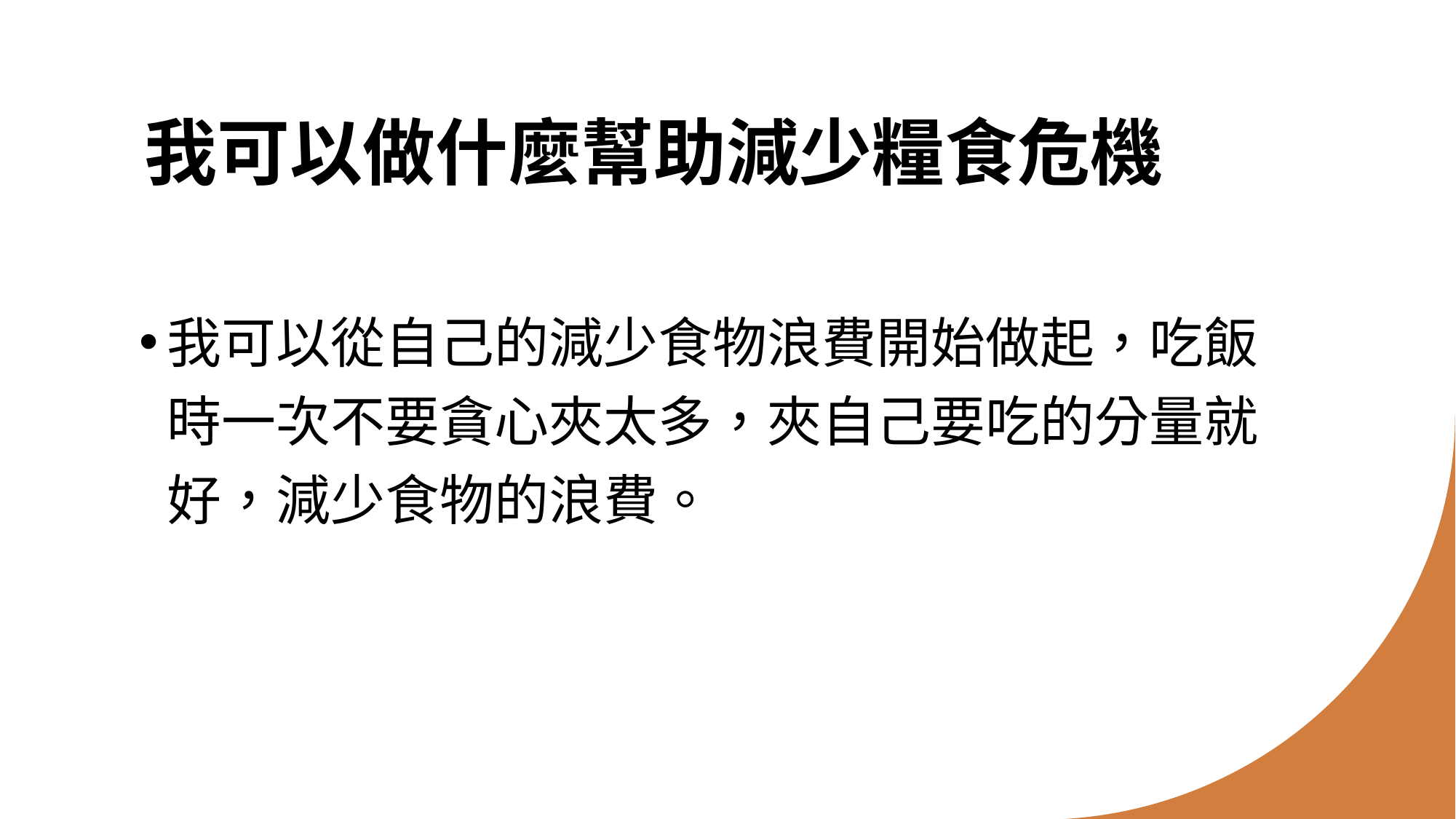

# 我可以做什麼幫助減少糧食危機
我可以從自己的減少食物浪費開始做起，吃飯時一次不要貪心夾太多，夾自己要吃的分量就好，減少食物的浪費。